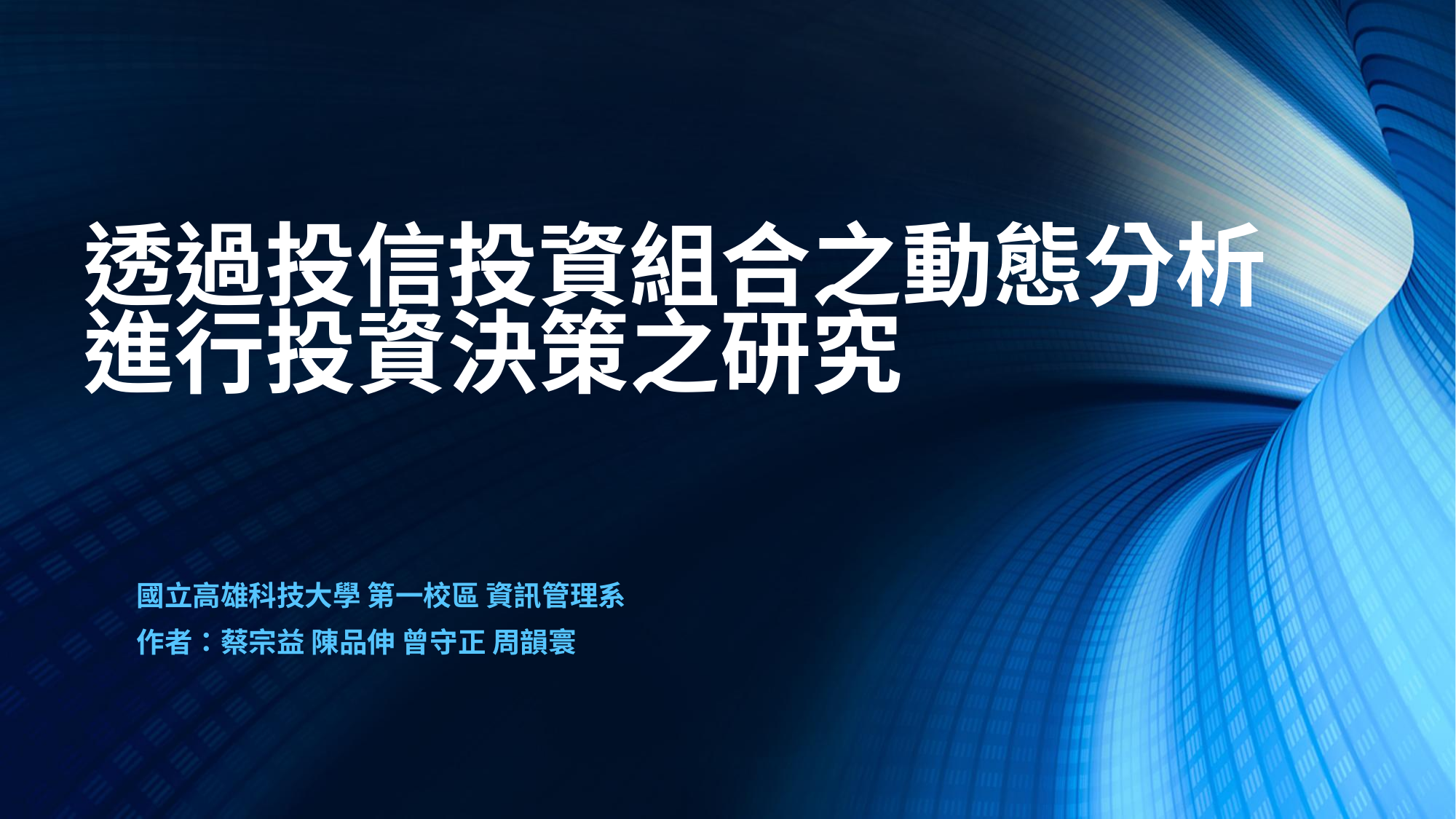

# 透過投信投資組合之動態分析
進行投資決策之研究
國立高雄科技大學 第一校區 資訊管理系
作者：蔡宗益 陳品伸 曾守正 周韻寰